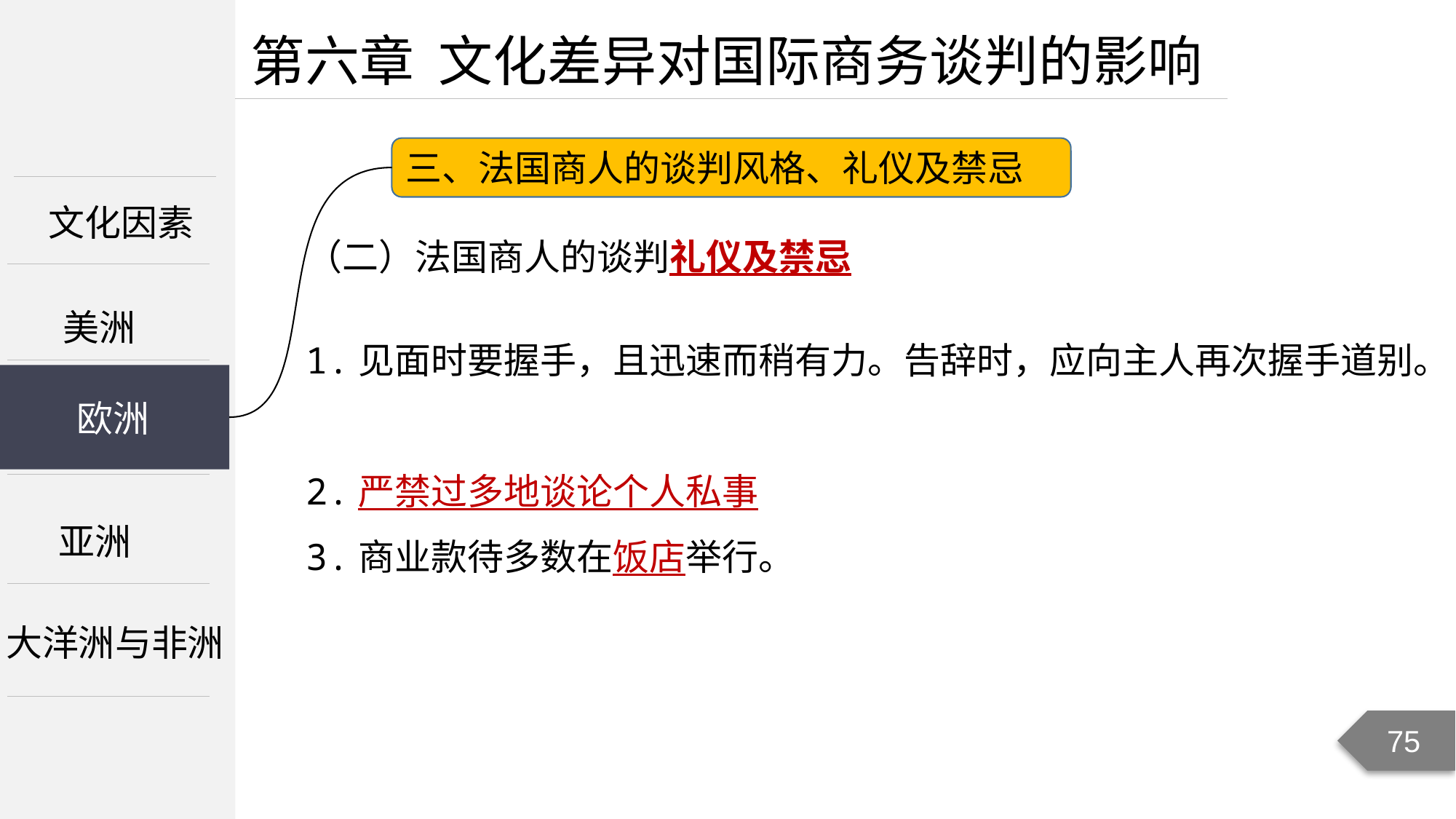

第六章  文化差异对国际商务谈判的影响
三、法国商人的谈判风格、礼仪及禁忌
文化因素
（二）法国商人的谈判礼仪及禁忌

1.见面时要握手，且迅速而稍有力。告辞时，应向主人再次握手道别。
2.严禁过多地谈论个人私事
3.商业款待多数在饭店举行。
美洲
欧洲
欧洲
亚洲
大洋洲与非洲
75